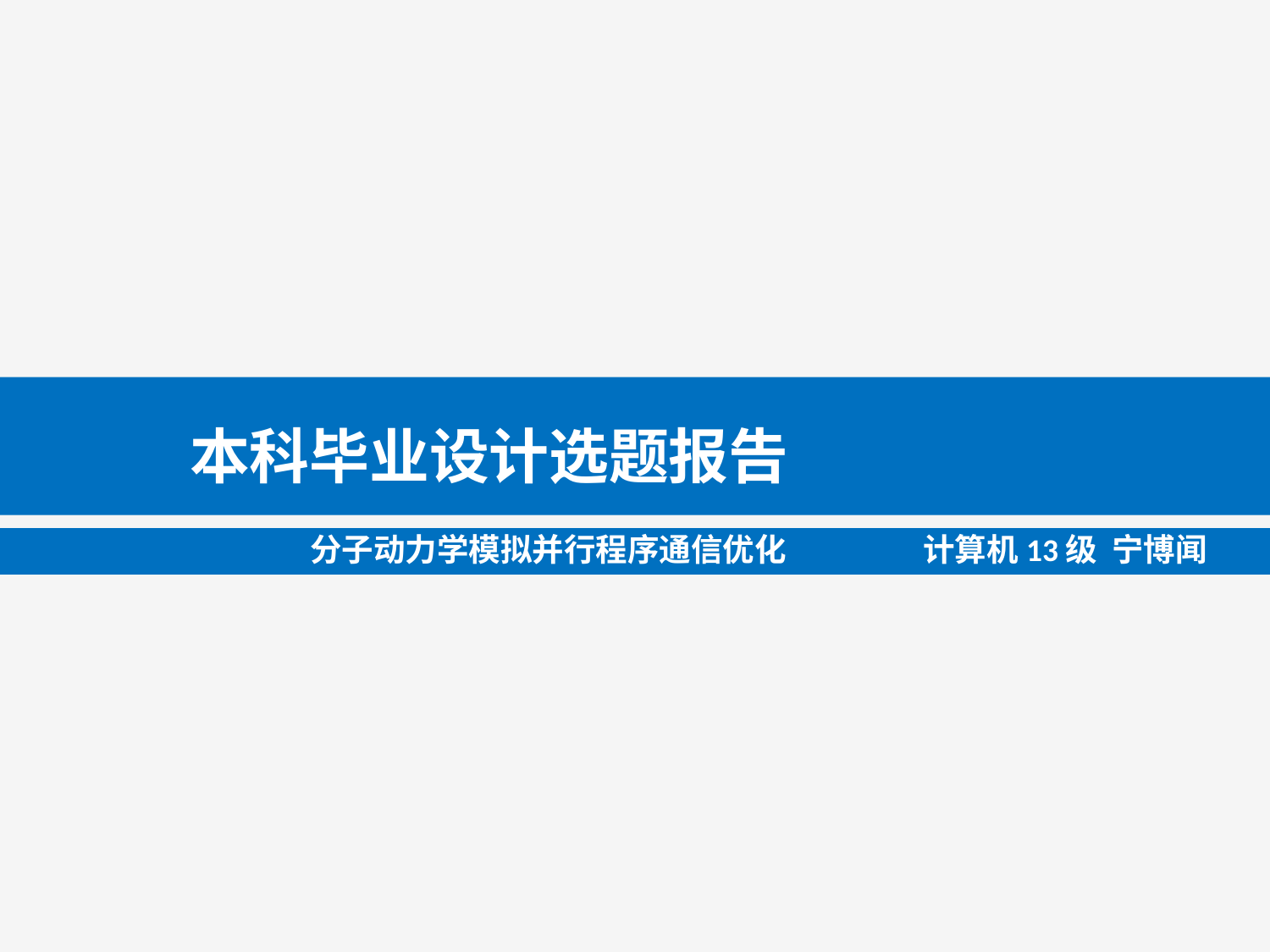

本科毕业设计选题报告
分子动力学模拟并行程序通信优化
计算机13级  宁博闻